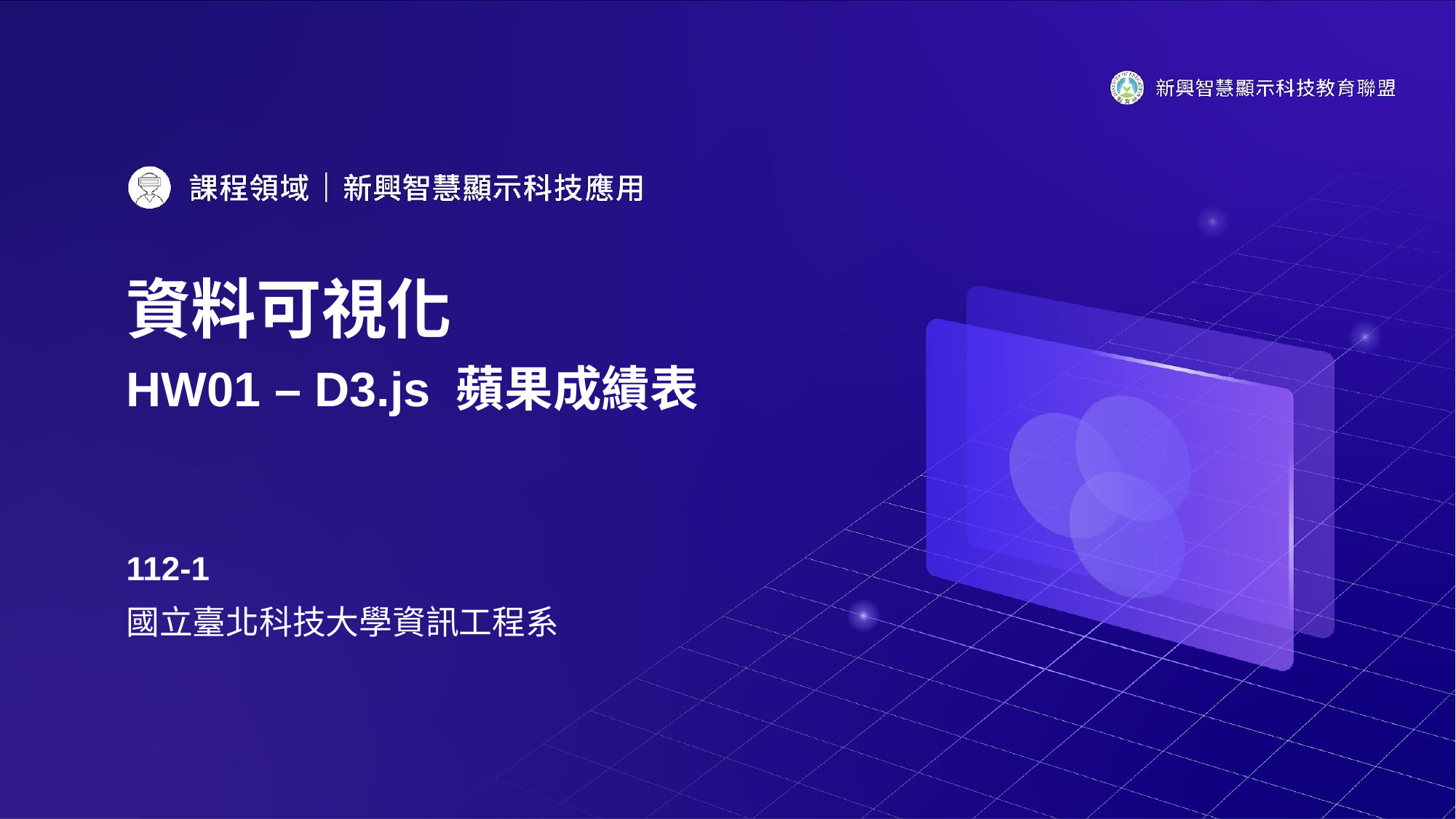

# 資料可視化
HW01 – D3.js 蘋果成績表
112-1
國立臺北科技大學資訊工程系